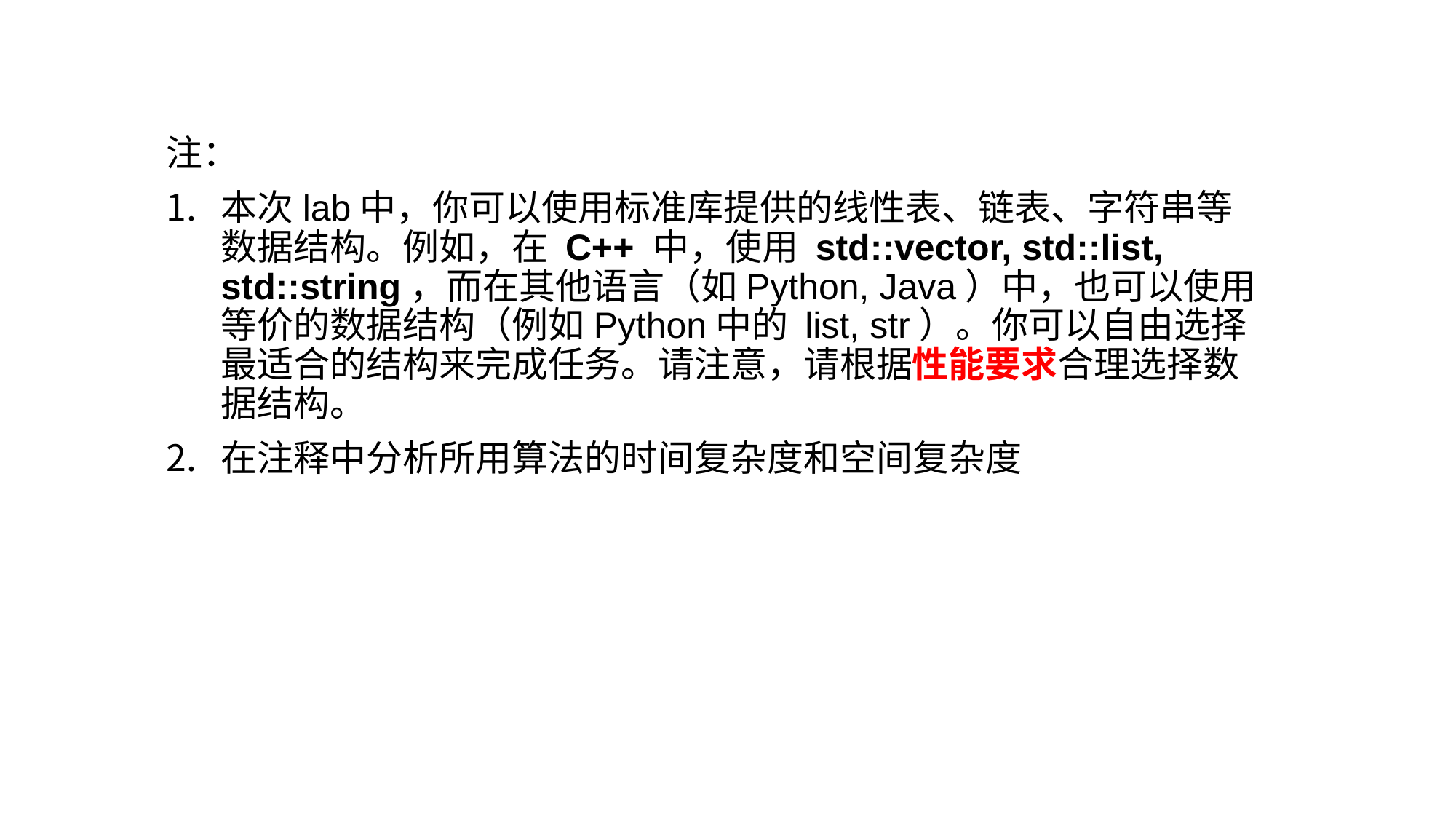

注：
本次lab中，你可以使用标准库提供的线性表、链表、字符串等数据结构。例如，在 C++ 中，使用 std::vector, std::list, std::string，而在其他语言（如Python, Java）中，也可以使用等价的数据结构（例如Python中的 list, str）。你可以自由选择最适合的结构来完成任务。请注意，请根据性能要求合理选择数据结构。
在注释中分析所用算法的时间复杂度和空间复杂度